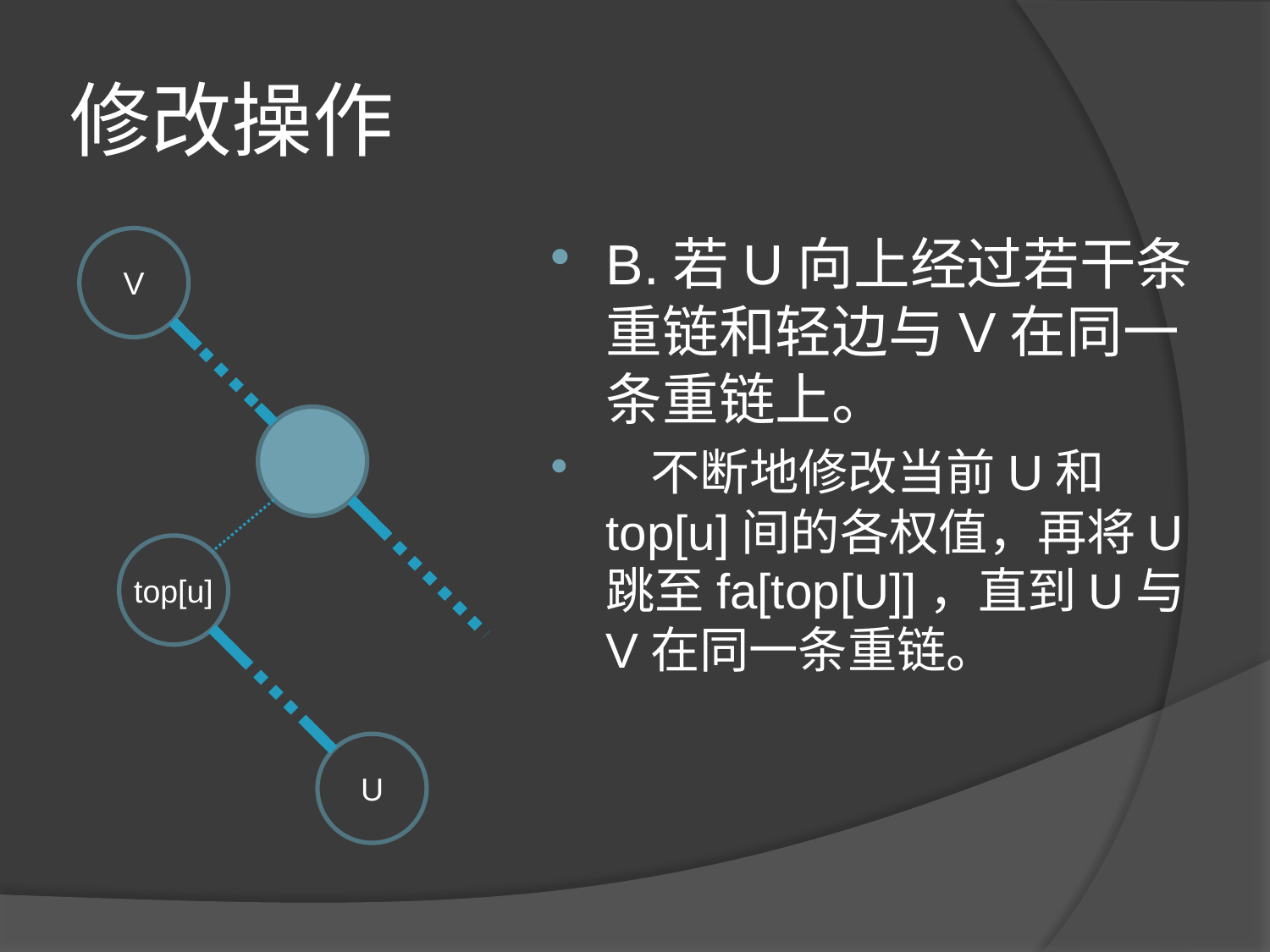

# 修改操作
B.若U向上经过若干条重链和轻边与V在同一条重链上。
   不断地修改当前U和top[u]间的各权值，再将U跳至fa[top[U]]，直到U与V在同一条重链。
V

top[u]
U